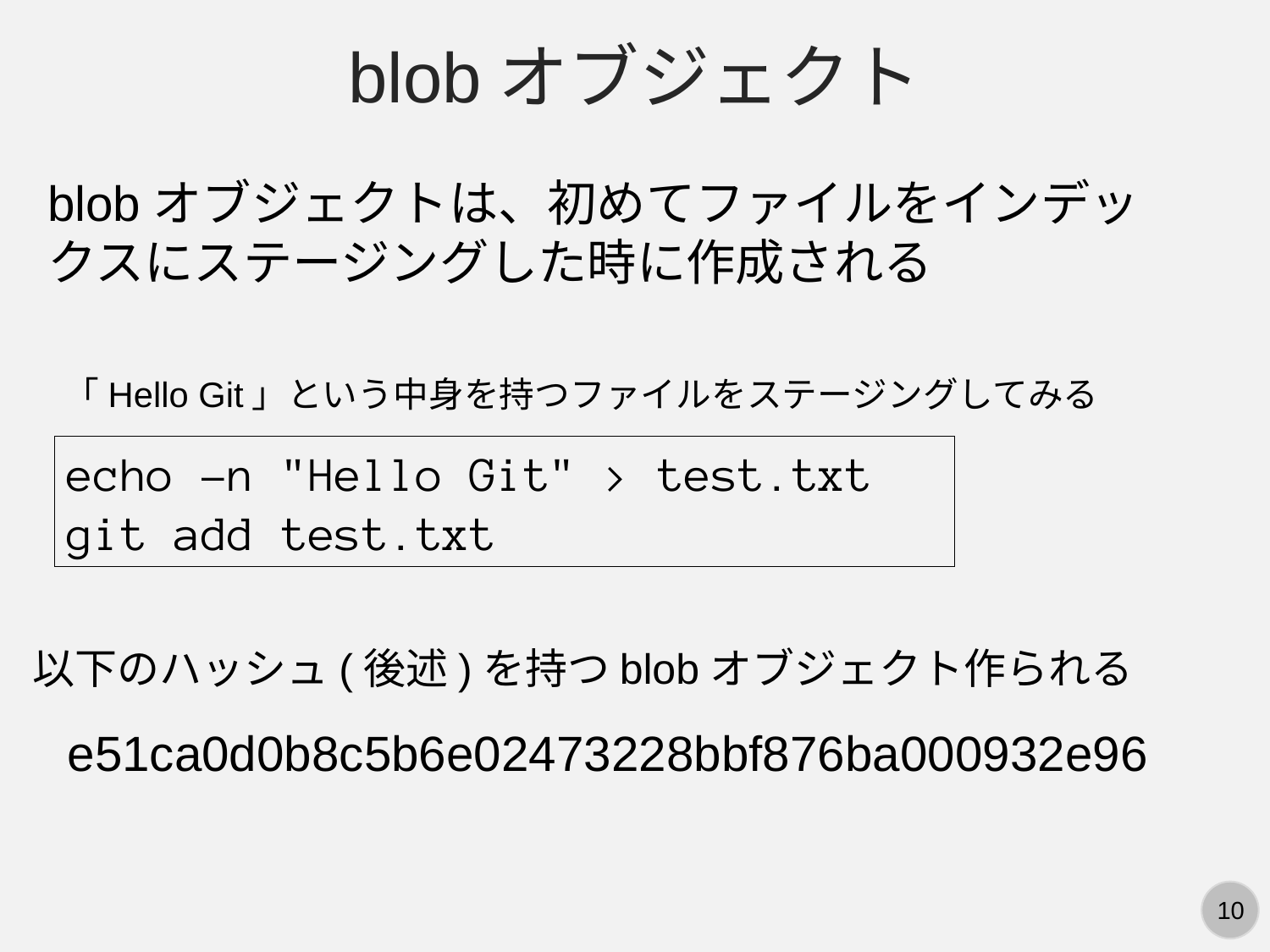

blobオブジェクト
blobオブジェクトは、初めてファイルをインデックスにステージングした時に作成される
「Hello Git」という中身を持つファイルをステージングしてみる
echo -n "Hello Git" > test.txt
git add test.txt
以下のハッシュ(後述)を持つblobオブジェクト作られる
e51ca0d0b8c5b6e02473228bbf876ba000932e96